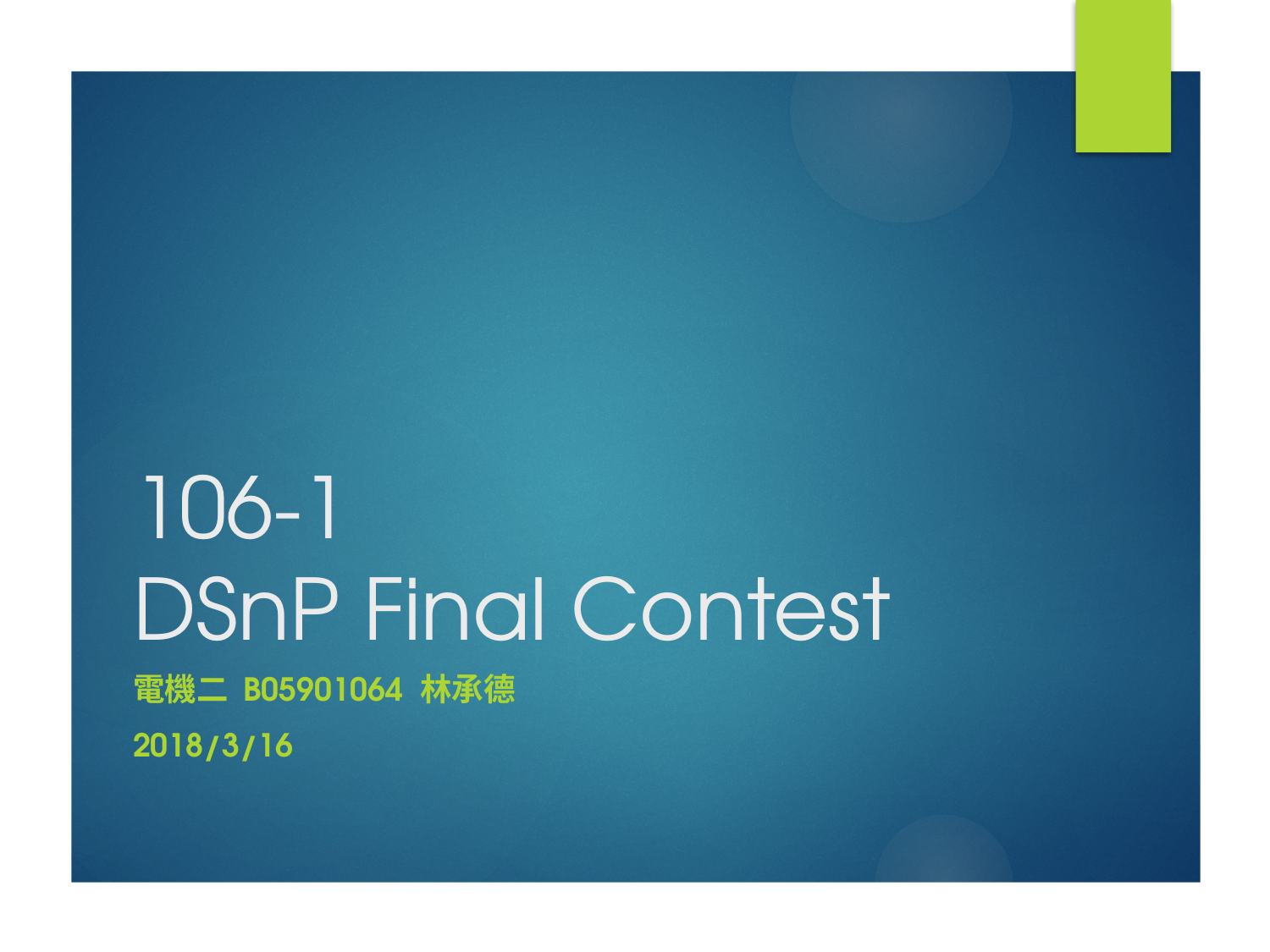

# 106-1 DSnP Final Contest
電機二 B05901064 林承德
2018/3/16